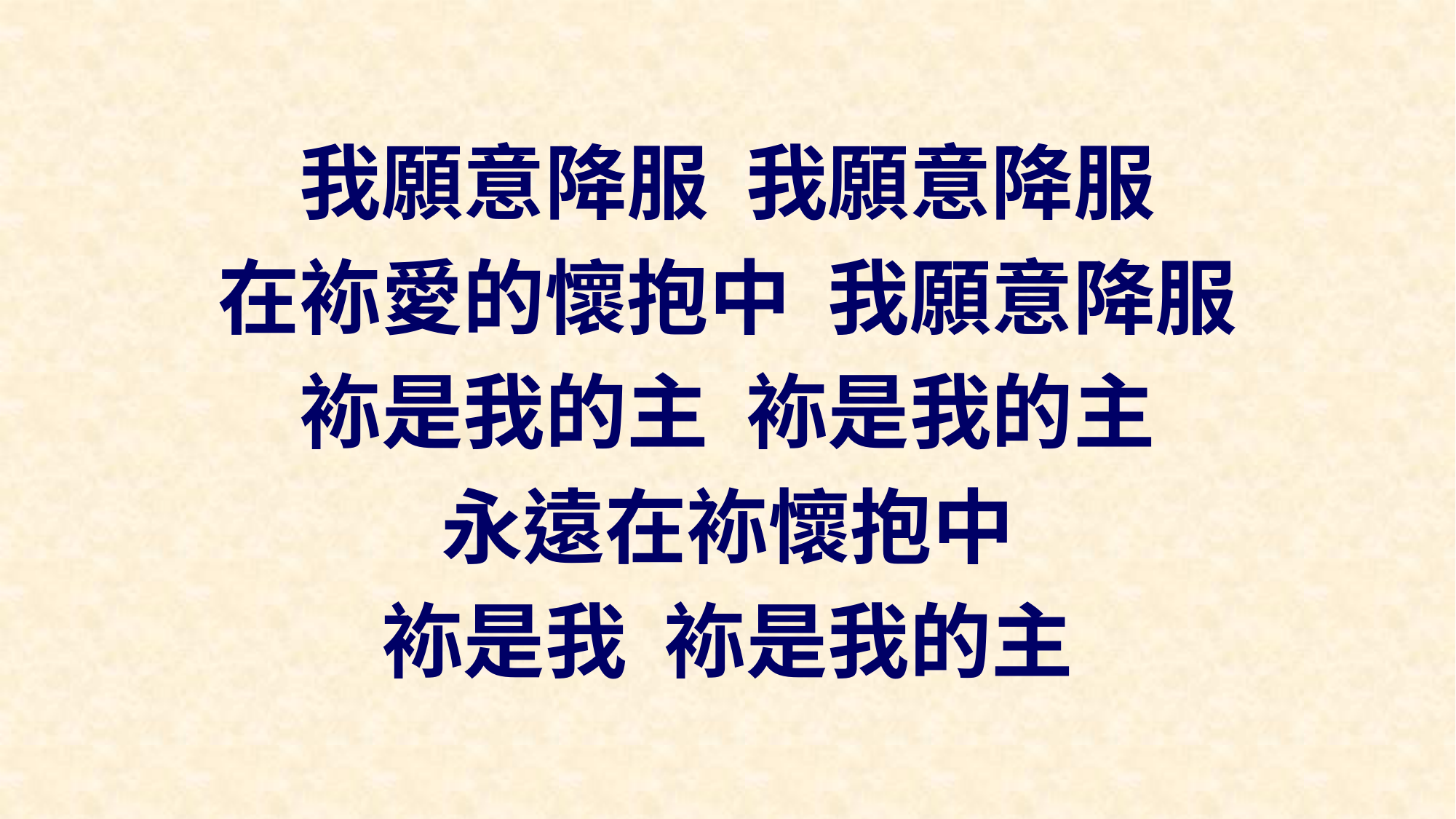

我願意降服  我願意降服
在袮愛的懷抱中  我願意降服
袮是我的主  袮是我的主
永遠在袮懷抱中
袮是我  袮是我的主